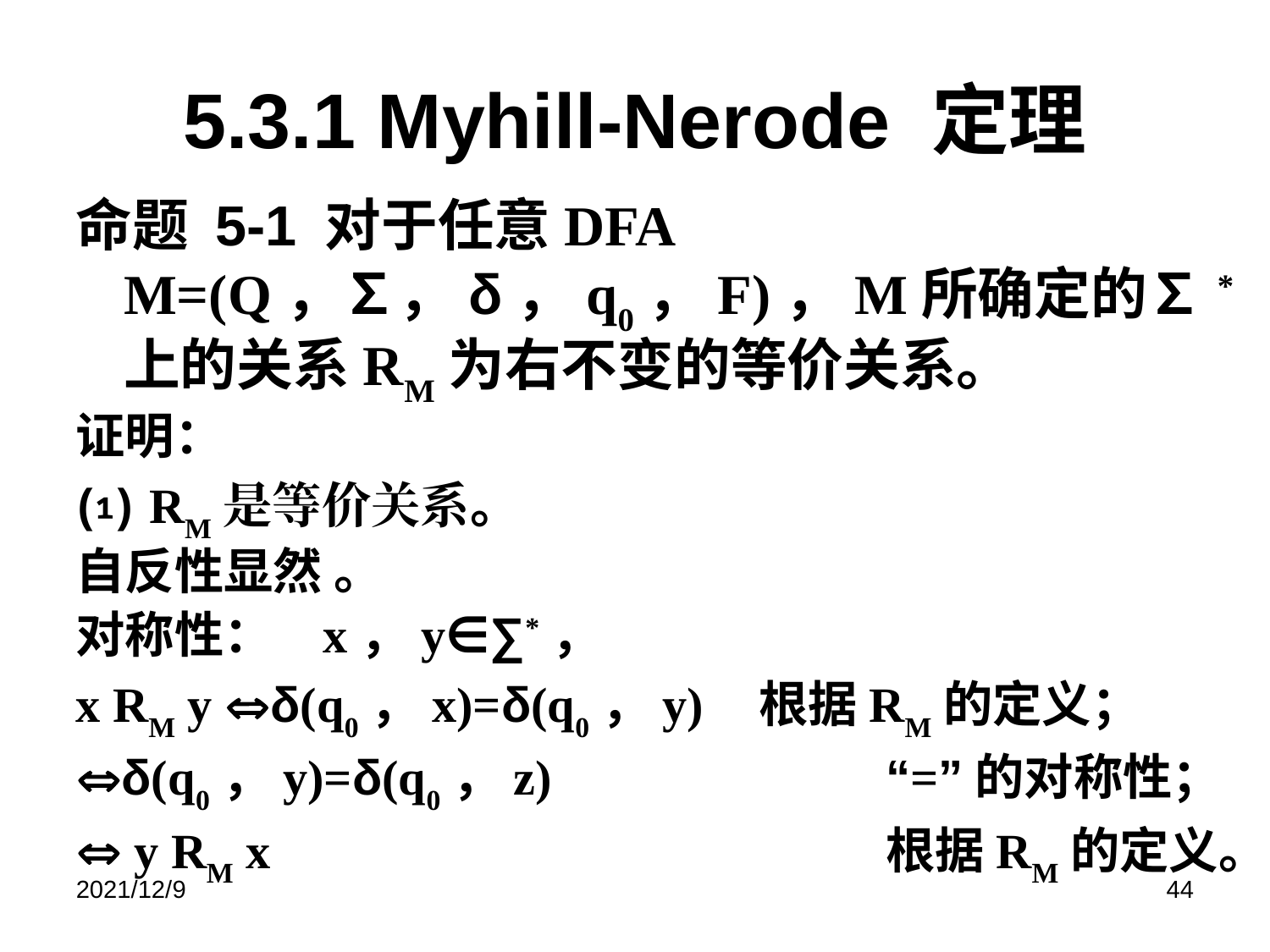

# 5.3.1 Myhill-Nerode 定理
命题 5-1 对于任意DFA M=(Q，∑，δ，q0，F)，M所确定的∑*上的关系RM为右不变的等价关系。
证明：
⑴ RM是等价关系。
自反性显然 。
对称性：∀x，y∈∑*，
x RM y ⇔δ(q0，x)=δ(q0，y)	根据RM的定义；
⇔δ(q0，y)=δ(q0，z)			“=”的对称性；
⇔ y RM x					根据RM的定义。
2021/12/9
44